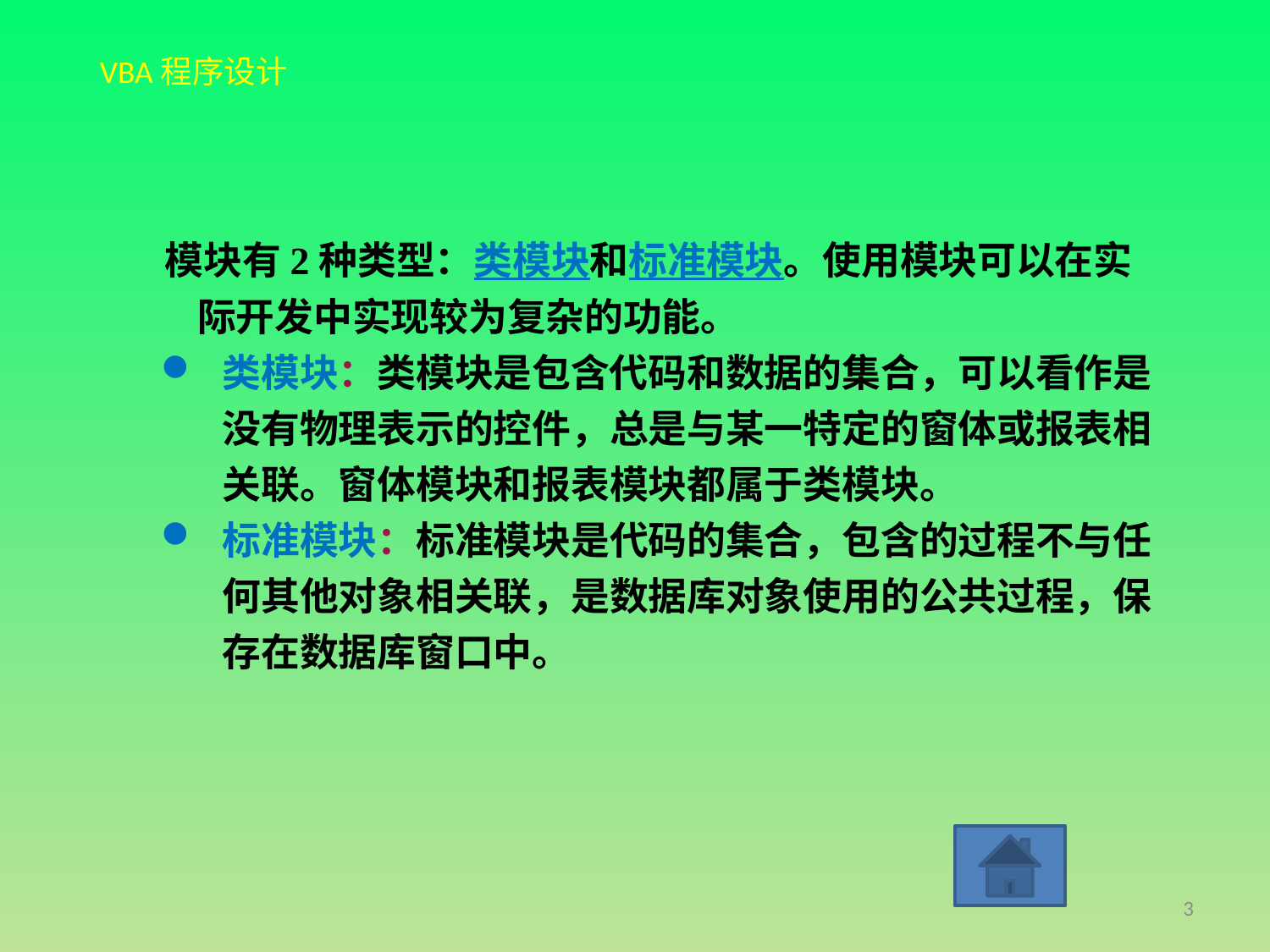

模块有2种类型：类模块和标准模块。使用模块可以在实际开发中实现较为复杂的功能。
类模块：类模块是包含代码和数据的集合，可以看作是没有物理表示的控件，总是与某一特定的窗体或报表相关联。窗体模块和报表模块都属于类模块。
标准模块：标准模块是代码的集合，包含的过程不与任何其他对象相关联，是数据库对象使用的公共过程，保存在数据库窗口中。

3